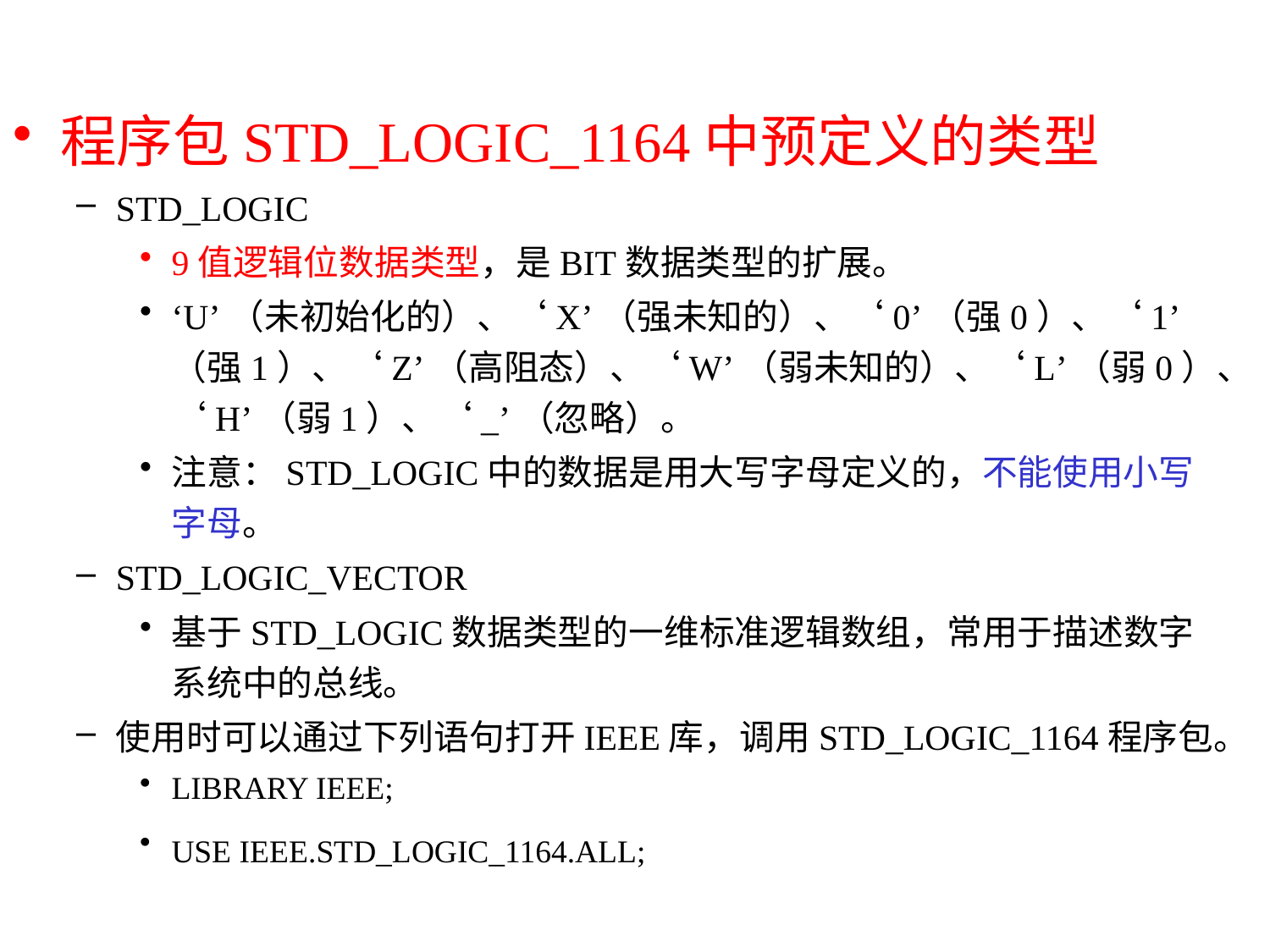

程序包STD_LOGIC_1164中预定义的类型
STD_LOGIC
9值逻辑位数据类型，是BIT数据类型的扩展。
‘U’（未初始化的）、‘X’（强未知的）、‘0’（强0）、‘1’（强1）、‘Z’（高阻态）、‘W’（弱未知的）、‘L’（弱0）、‘H’（弱1）、‘_’（忽略）。
注意：STD_LOGIC中的数据是用大写字母定义的，不能使用小写字母。
STD_LOGIC_VECTOR
基于STD_LOGIC数据类型的一维标准逻辑数组，常用于描述数字系统中的总线。
使用时可以通过下列语句打开IEEE库，调用STD_LOGIC_1164程序包。
LIBRARY IEEE;
USE IEEE.STD_LOGIC_1164.ALL;